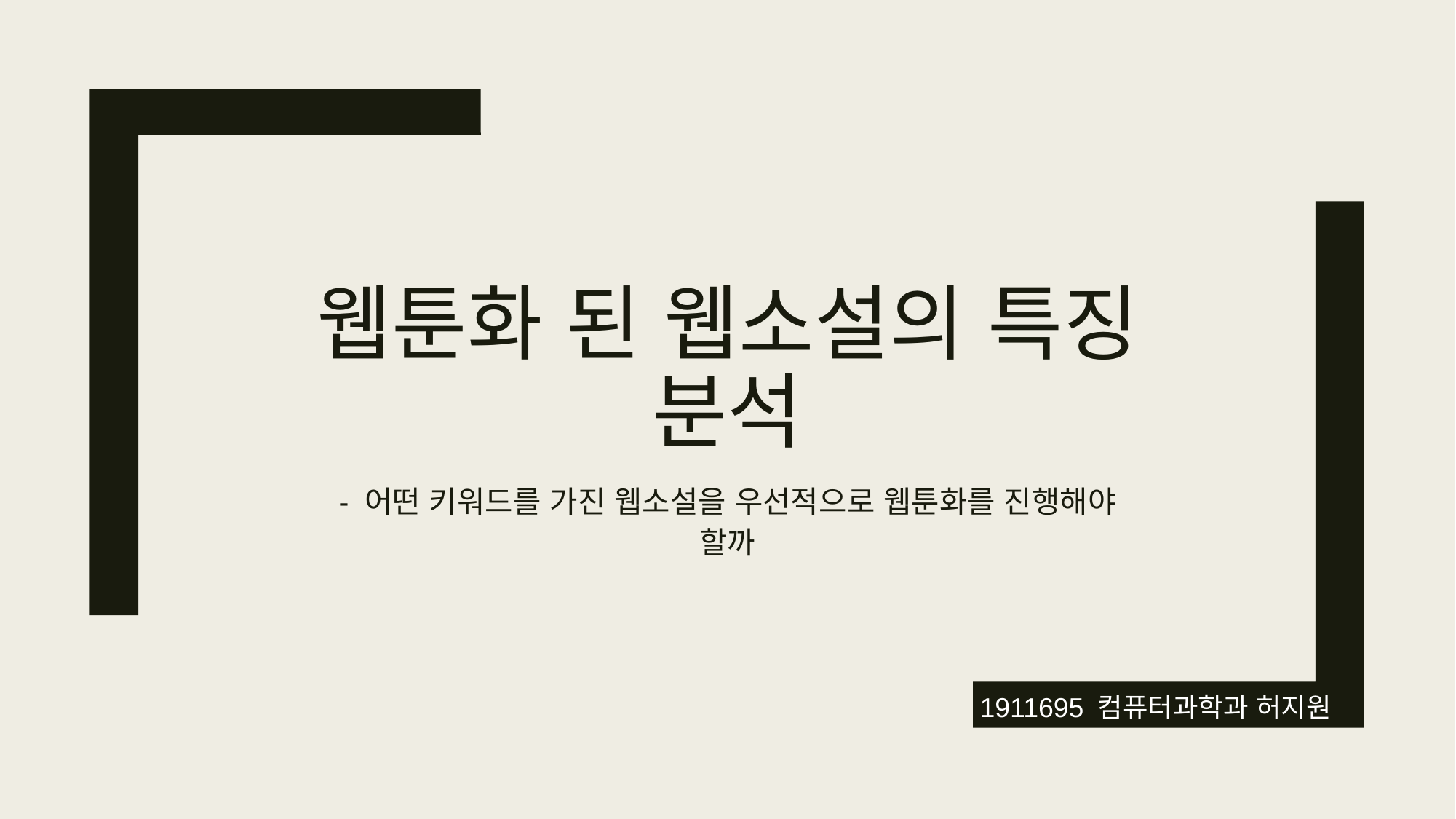

# 웹툰화 된 웹소설의 특징 분석
- 어떤 키워드를 가진 웹소설을 우선적으로 웹툰화를 진행해야 할까
1911695 컴퓨터과학과 허지원